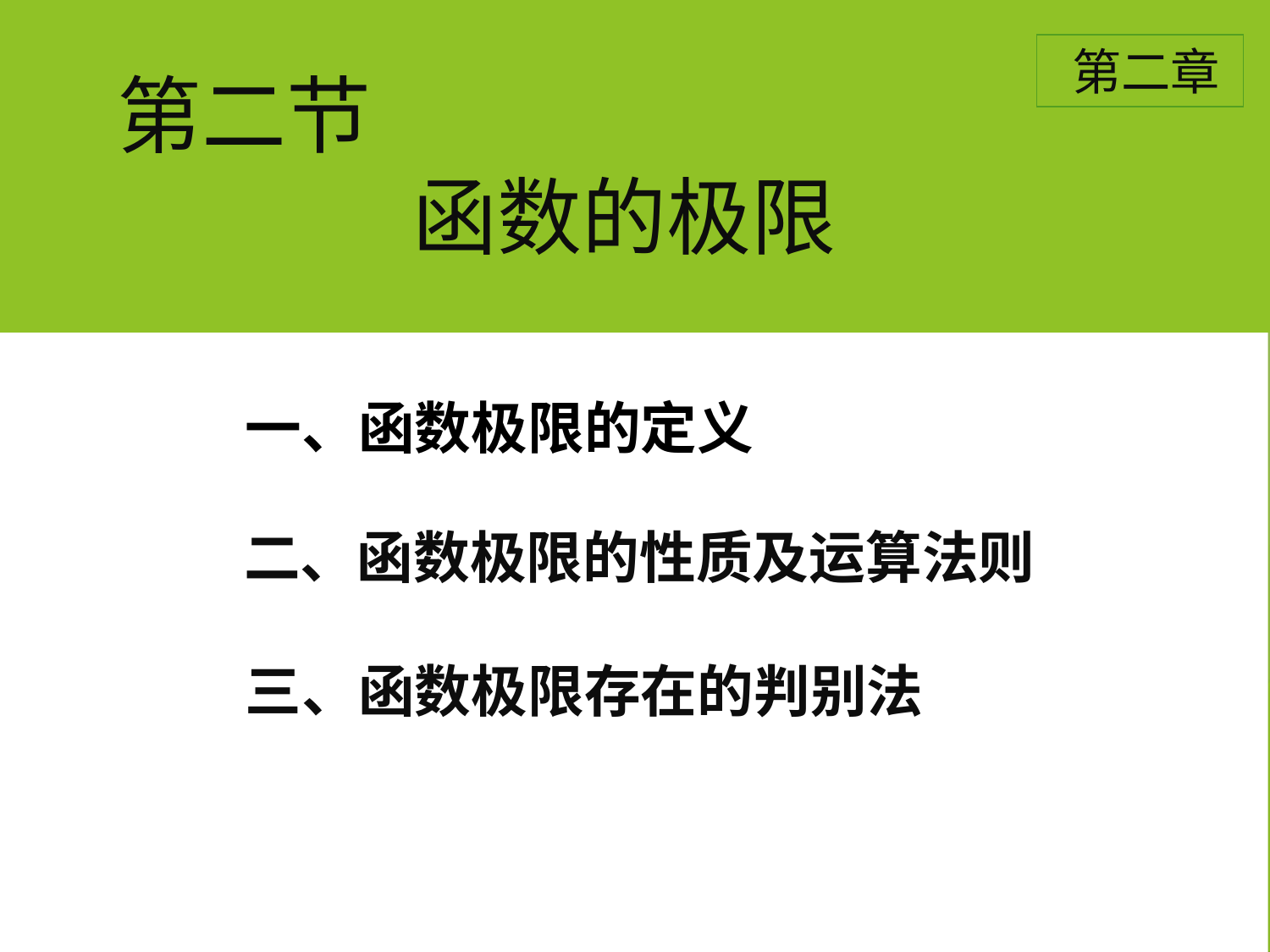

第二章
# 第二节
函数的极限

一、函数极限的定义
二、函数极限的性质及运算法则
三、函数极限存在的判别法